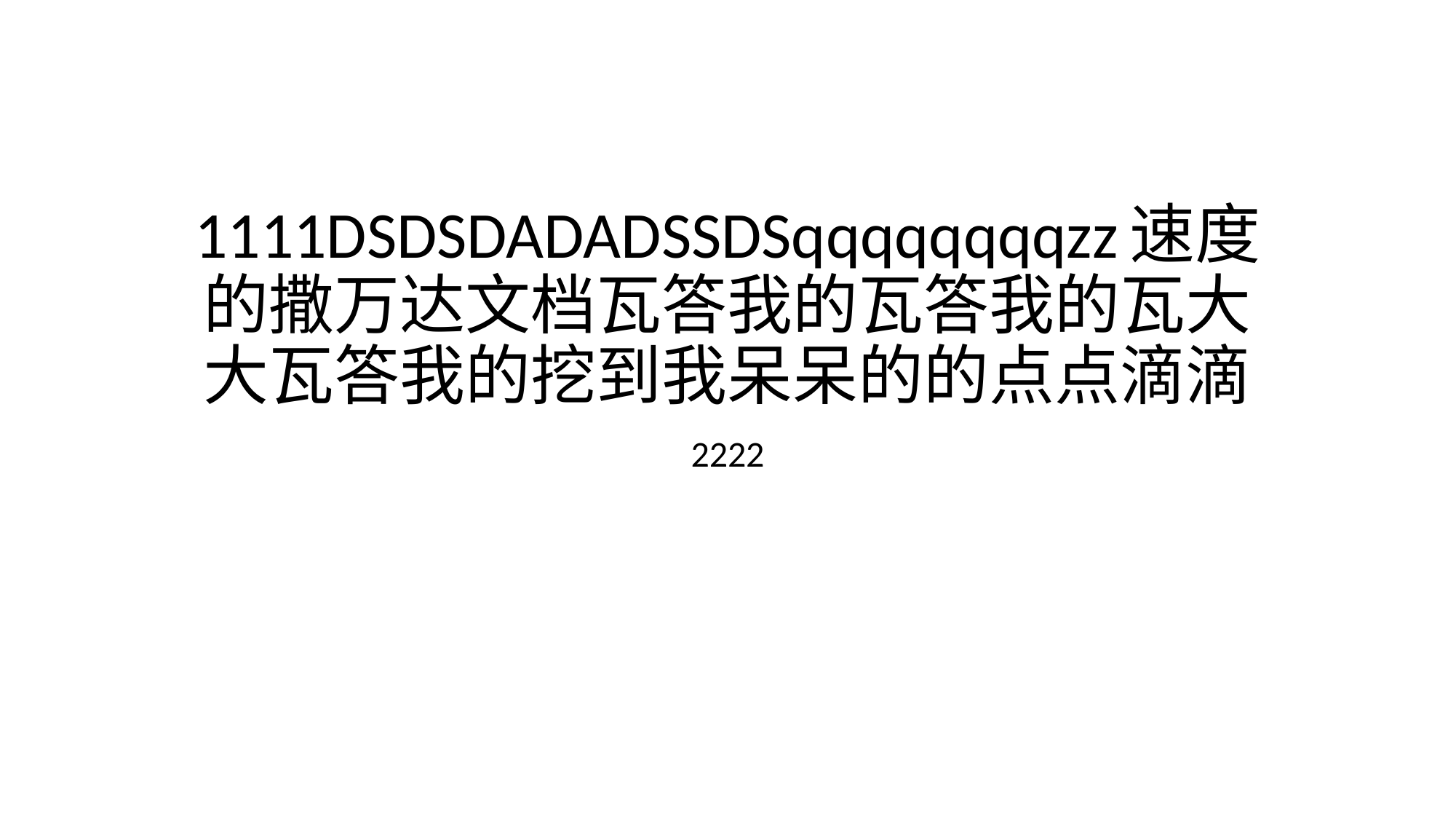

# 1111DSDSDADADSSDSqqqqqqqqzz速度的撒万达文档瓦答我的瓦答我的瓦大大瓦答我的挖到我呆呆的的点点滴滴
2222